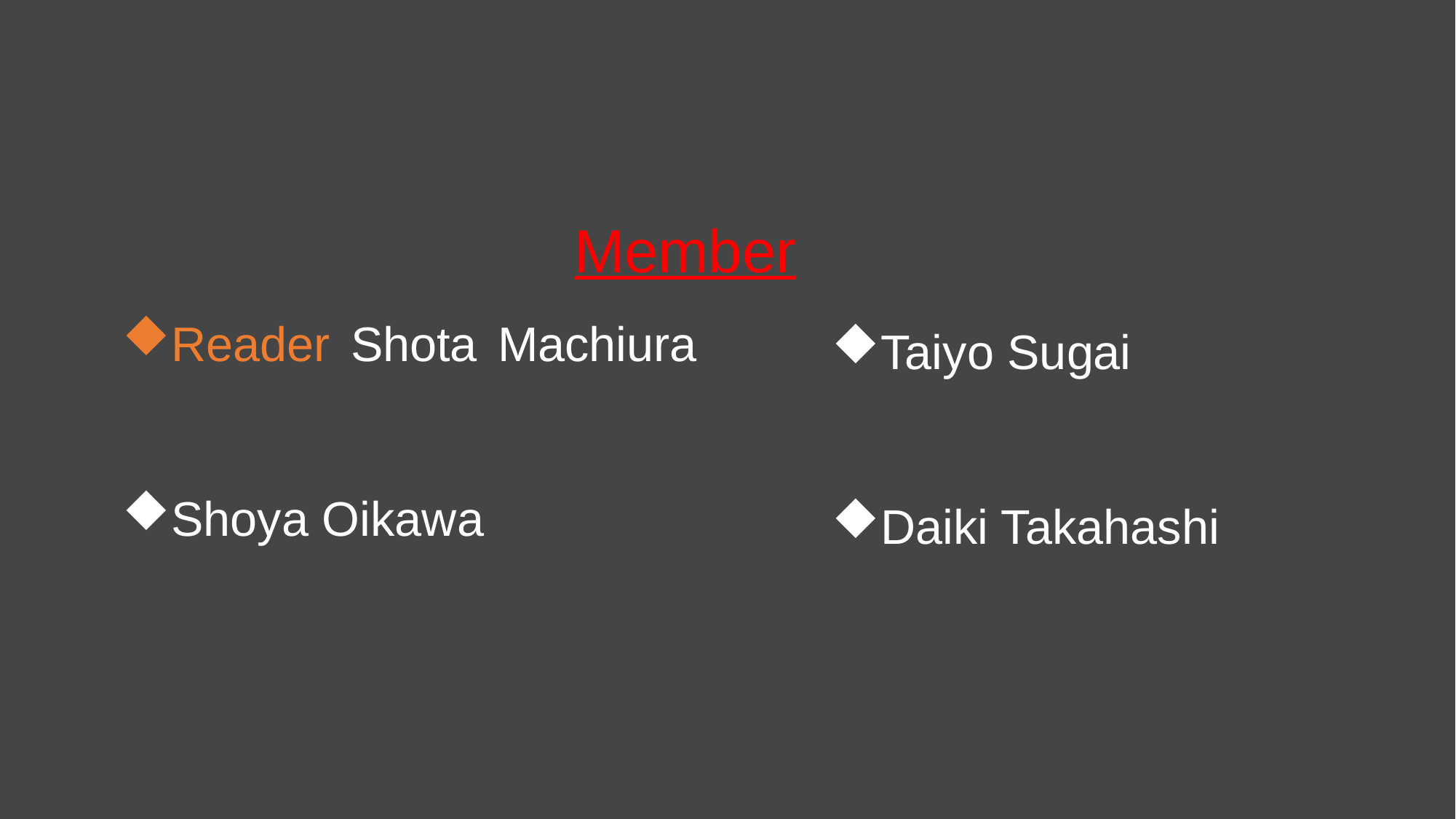

6班　298ピンサロ
Member

Reader Shota Machiura

Shoya Oikawa

Taiyo Sugai

Daiki Takahashi